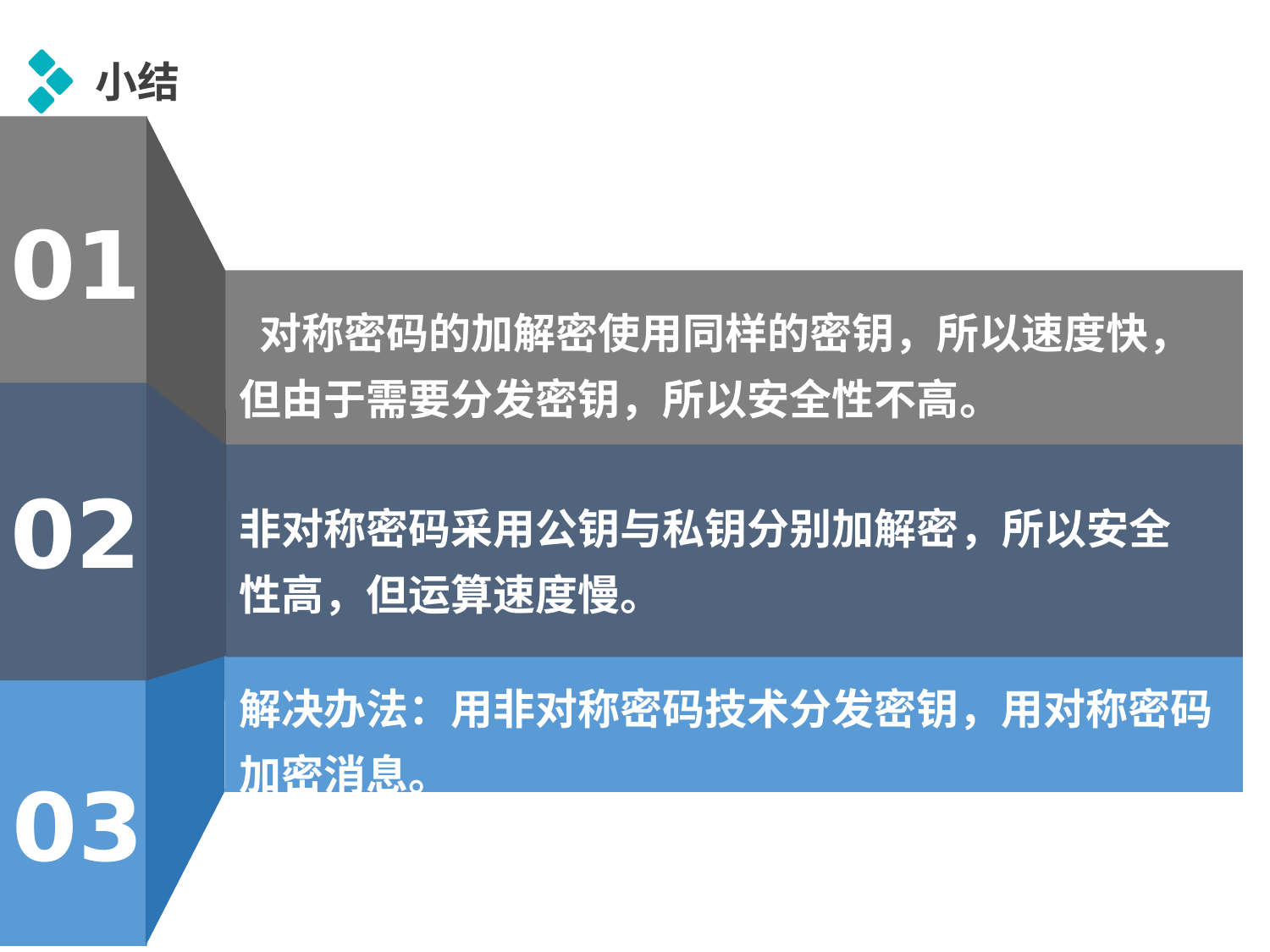

小结

01

 对称密码的加解密使用同样的密钥，所以速度快，但由于需要分发密钥，所以安全性不高。

02
非对称密码采用公钥与私钥分别加解密，所以安全性高，但运算速度慢。
解决办法：用非对称密码技术分发密钥，用对称密码加密消息。

03